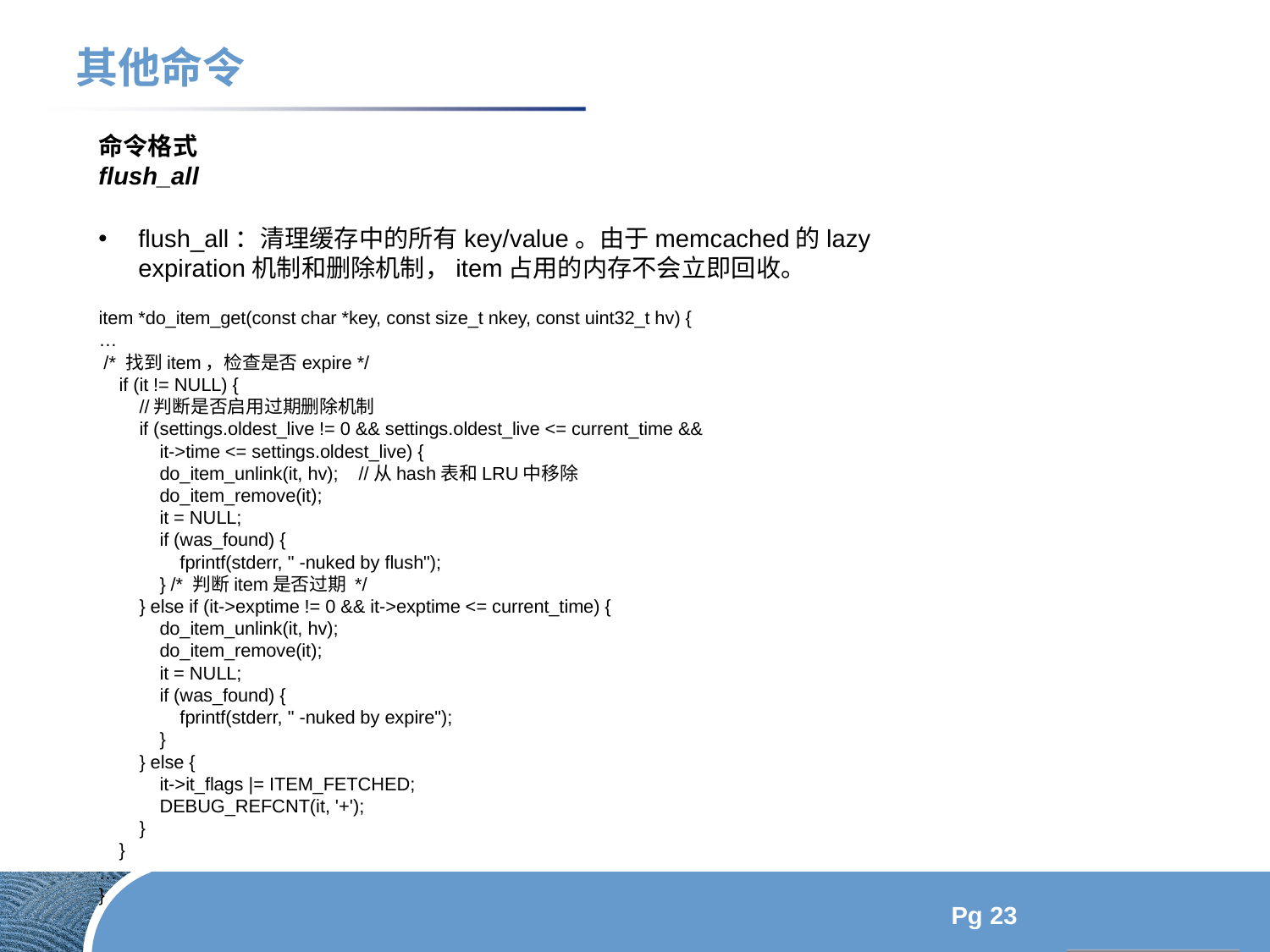

其他命令
命令格式
flush_all
flush_all：清理缓存中的所有key/value。由于memcached的lazy expiration机制和删除机制，item占用的内存不会立即回收。
item *do_item_get(const char *key, const size_t nkey, const uint32_t hv) {
…
 /* 找到item，检查是否expire */
    if (it != NULL) {
        //判断是否启用过期删除机制
        if (settings.oldest_live != 0 && settings.oldest_live <= current_time &&
            it->time <= settings.oldest_live) {
            do_item_unlink(it, hv);    //从hash表和LRU中移除
            do_item_remove(it);
            it = NULL;
            if (was_found) {
                fprintf(stderr, " -nuked by flush");
            } /* 判断item是否过期 */
        } else if (it->exptime != 0 && it->exptime <= current_time) {
            do_item_unlink(it, hv);
            do_item_remove(it);
            it = NULL;
            if (was_found) {
                fprintf(stderr, " -nuked by expire");
            }
        } else {
            it->it_flags |= ITEM_FETCHED;
            DEBUG_REFCNT(it, '+');
        }
    }
…
}